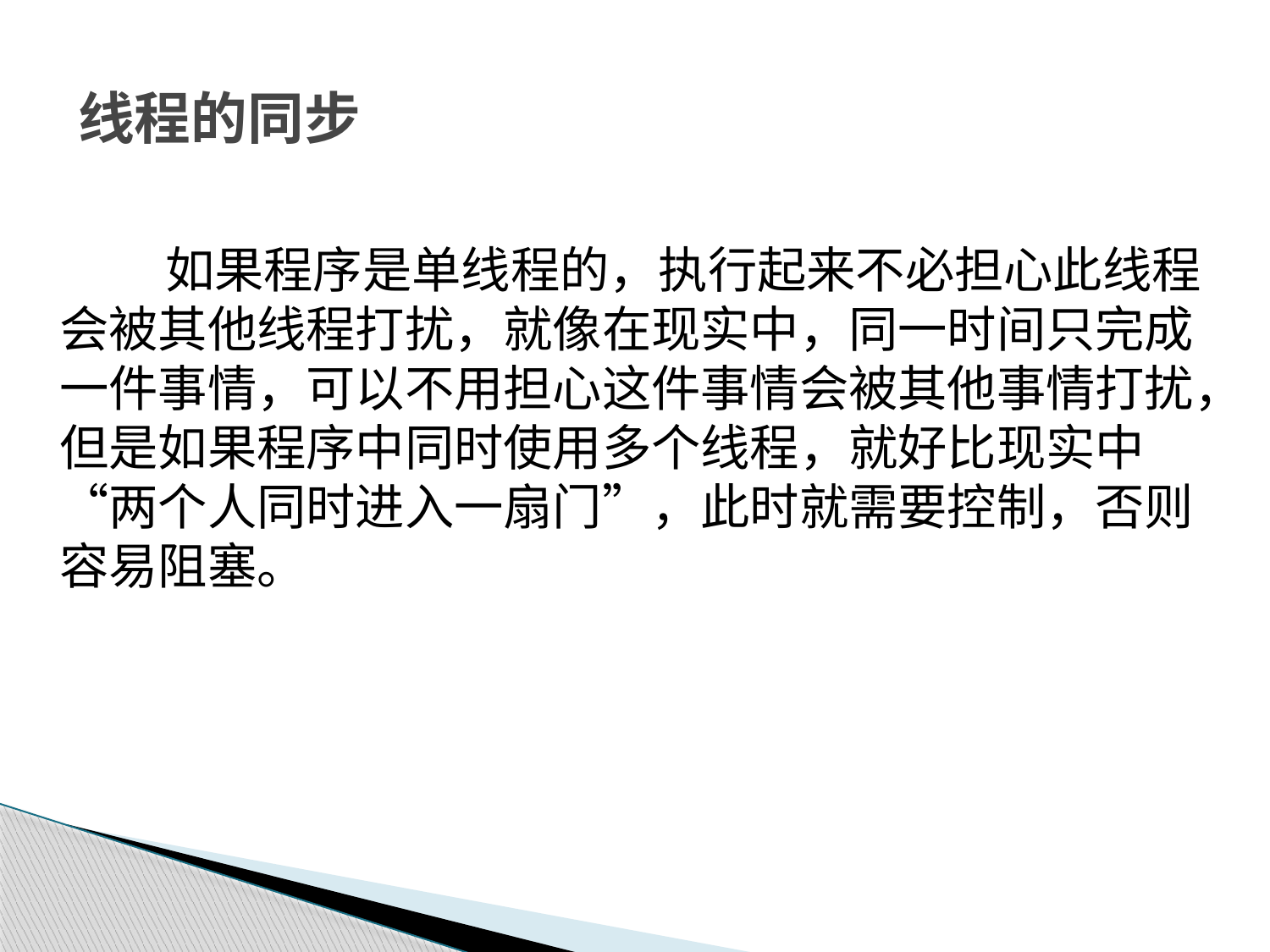

# 线程的同步
如果程序是单线程的，执行起来不必担心此线程会被其他线程打扰，就像在现实中，同一时间只完成一件事情，可以不用担心这件事情会被其他事情打扰，但是如果程序中同时使用多个线程，就好比现实中“两个人同时进入一扇门”，此时就需要控制，否则容易阻塞。